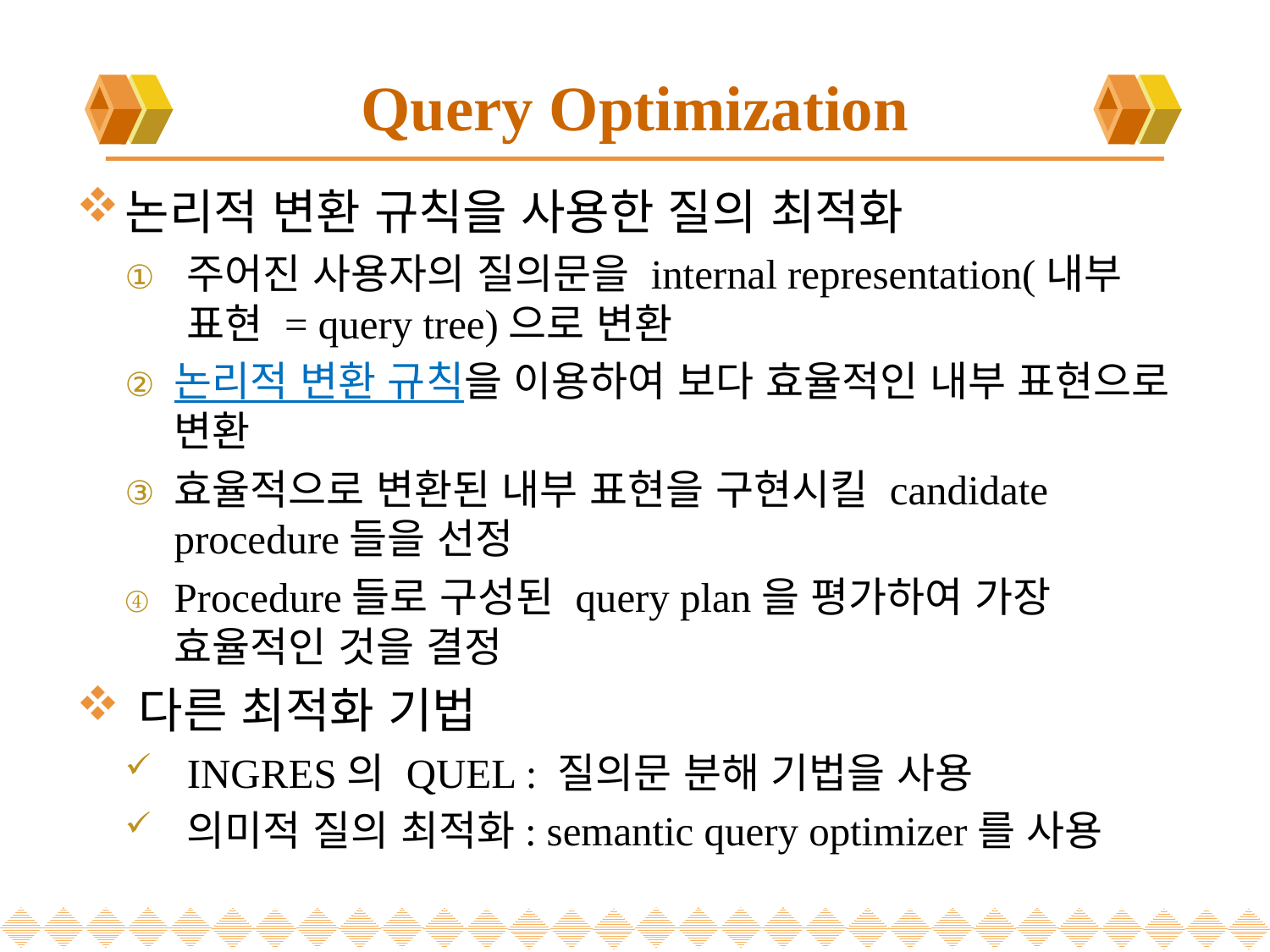

# Query Optimization
논리적 변환 규칙을 사용한 질의 최적화
주어진 사용자의 질의문을 internal representation(내부 표현 = query tree)으로 변환
논리적 변환 규칙을 이용하여 보다 효율적인 내부 표현으로 변환
효율적으로 변환된 내부 표현을 구현시킬 candidate  procedure들을 선정
Procedure들로 구성된 query plan을 평가하여 가장 효율적인 것을 결정
다른 최적화 기법
INGRES의 QUEL : 질의문 분해 기법을 사용
의미적 질의 최적화: semantic query optimizer를 사용